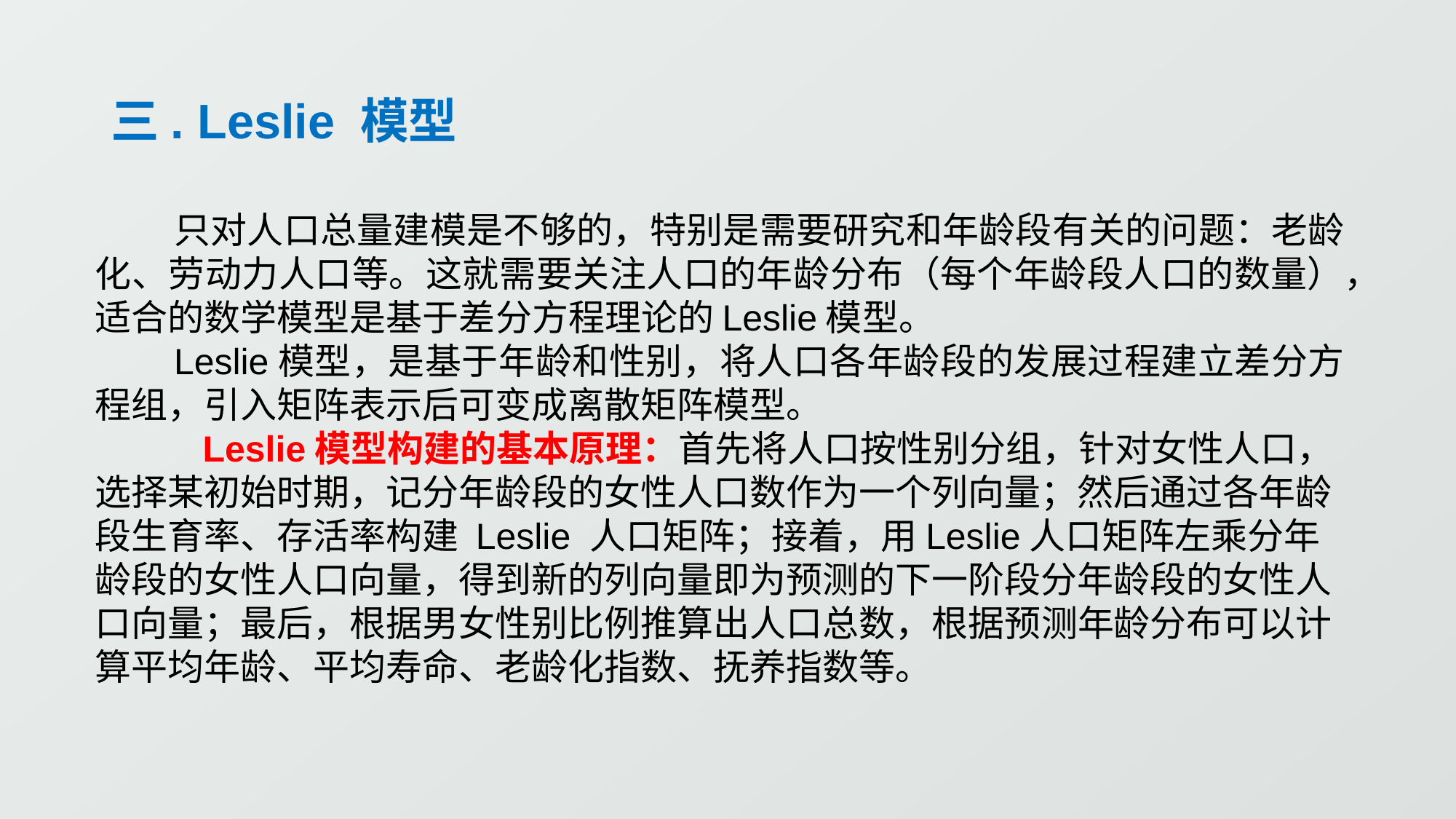

# 三. Leslie 模型
    只对人口总量建模是不够的，特别是需要研究和年龄段有关的问题：老龄化、劳动力人口等。这就需要关注人口的年龄分布（每个年龄段人口的数量），适合的数学模型是基于差分方程理论的Leslie模型。
    Leslie模型，是基于年龄和性别，将人口各年龄段的发展过程建立差分方程组，引入矩阵表示后可变成离散矩阵模型。
       Leslie模型构建的基本原理：首先将人口按性别分组，针对女性人口，选择某初始时期，记分年龄段的女性人口数作为一个列向量；然后通过各年龄段生育率、存活率构建 Leslie 人口矩阵；接着，用Leslie人口矩阵左乘分年龄段的女性人口向量，得到新的列向量即为预测的下一阶段分年龄段的女性人口向量；最后，根据男女性别比例推算出人口总数，根据预测年龄分布可以计算平均年龄、平均寿命、老龄化指数、抚养指数等。